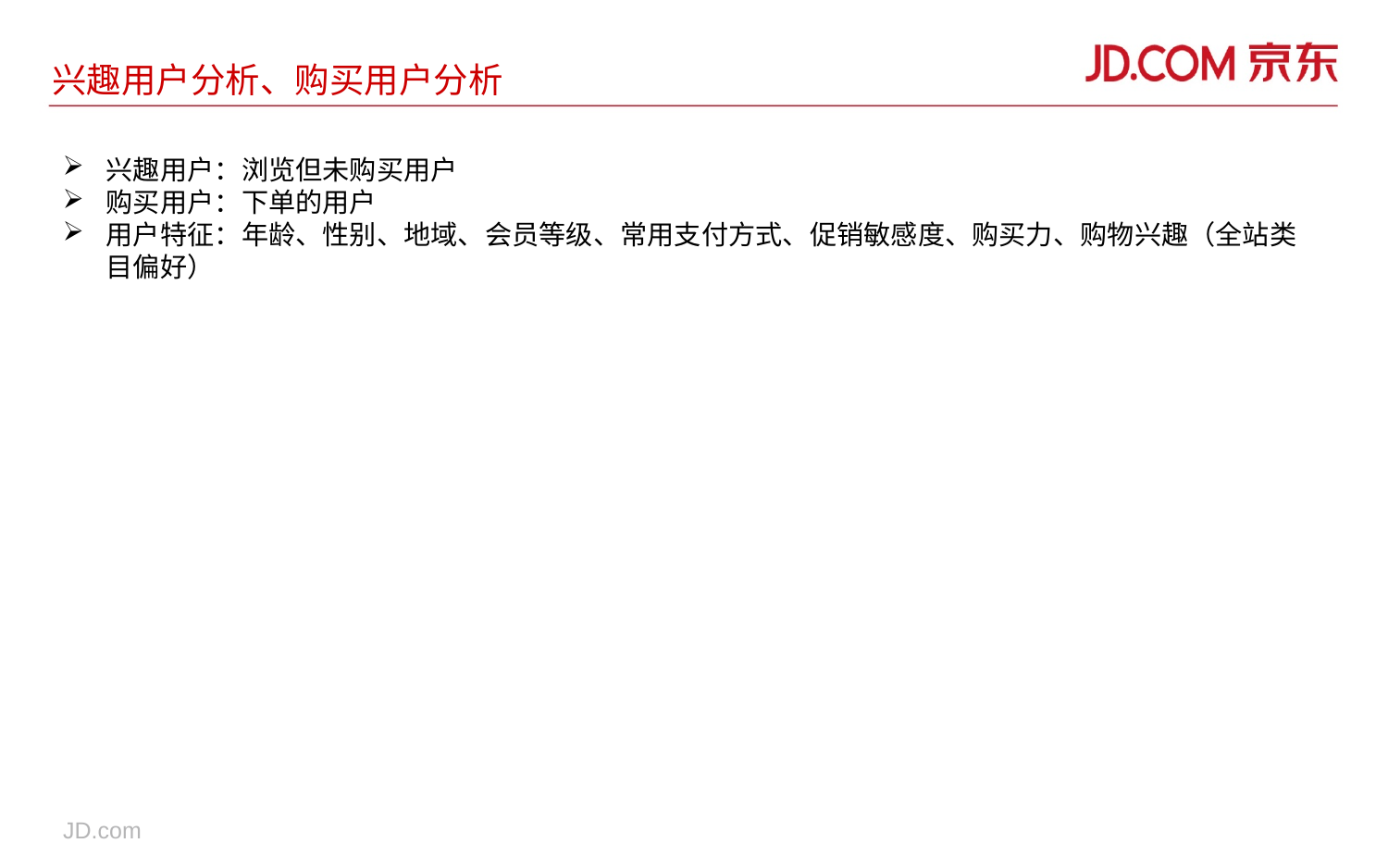

# 兴趣用户分析、购买用户分析
兴趣用户：浏览但未购买用户
购买用户：下单的用户
用户特征：年龄、性别、地域、会员等级、常用支付方式、促销敏感度、购买力、购物兴趣（全站类目偏好）